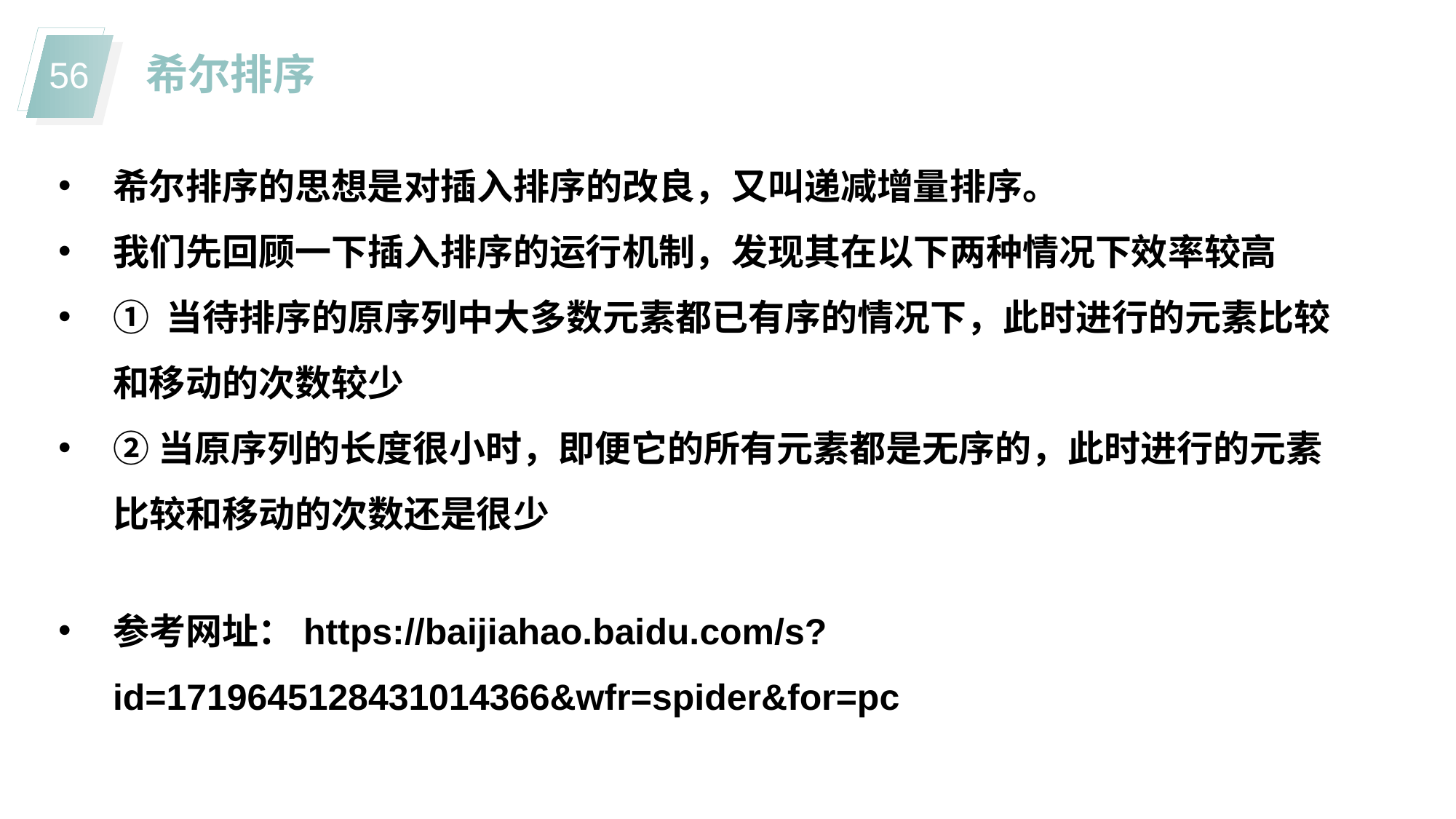

希尔排序
希尔排序的思想是对插入排序的改良，又叫递减增量排序。
我们先回顾一下插入排序的运行机制，发现其在以下两种情况下效率较高
① 当待排序的原序列中大多数元素都已有序的情况下，此时进行的元素比较和移动的次数较少
②当原序列的长度很小时，即便它的所有元素都是无序的，此时进行的元素比较和移动的次数还是很少

参考网址：https://baijiahao.baidu.com/s?id=1719645128431014366&wfr=spider&for=pc